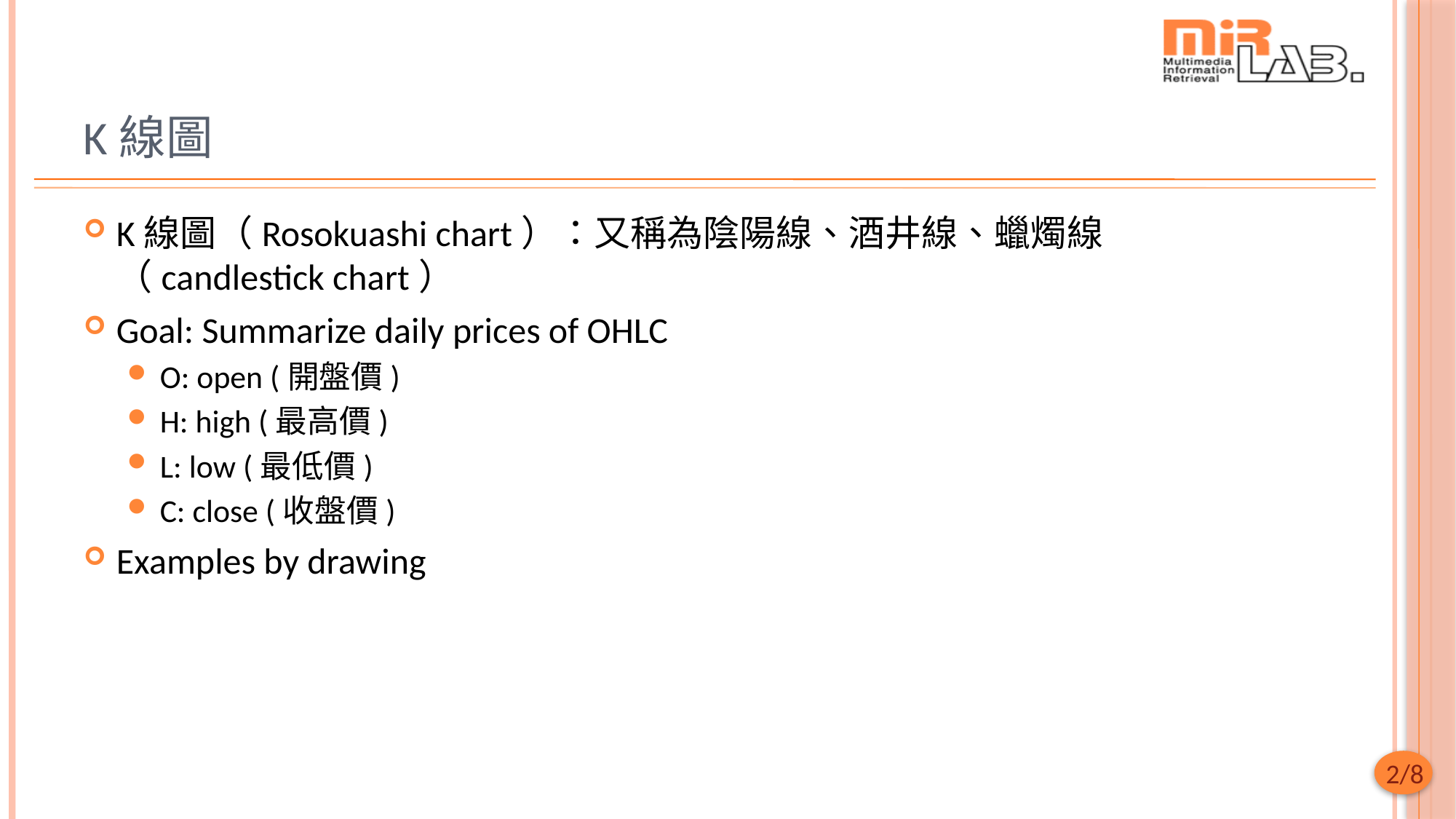

# K線圖
K線圖（Rosokuashi chart）：又稱為陰陽線、酒井線、蠟燭線（candlestick chart）
Goal: Summarize daily prices of OHLC
O: open (開盤價)
H: high (最高價)
L: low (最低價)
C: close (收盤價)
Examples by drawing